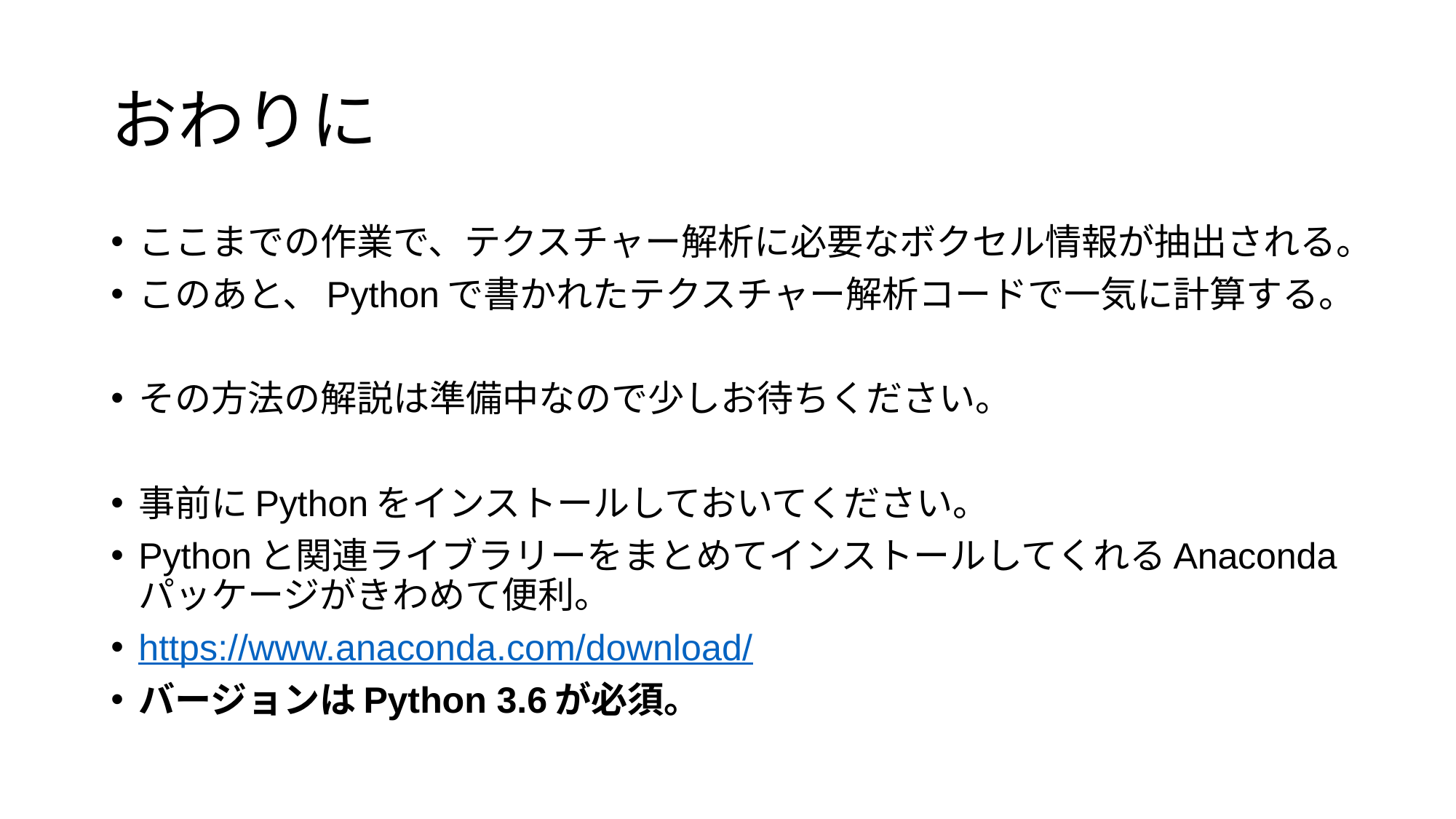

# おわりに
ここまでの作業で、テクスチャー解析に必要なボクセル情報が抽出される。
このあと、Pythonで書かれたテクスチャー解析コードで一気に計算する。

その方法の解説は準備中なので少しお待ちください。

事前にPythonをインストールしておいてください。
Pythonと関連ライブラリーをまとめてインストールしてくれるAnacondaパッケージがきわめて便利。
https://www.anaconda.com/download/
バージョンはPython 3.6が必須。